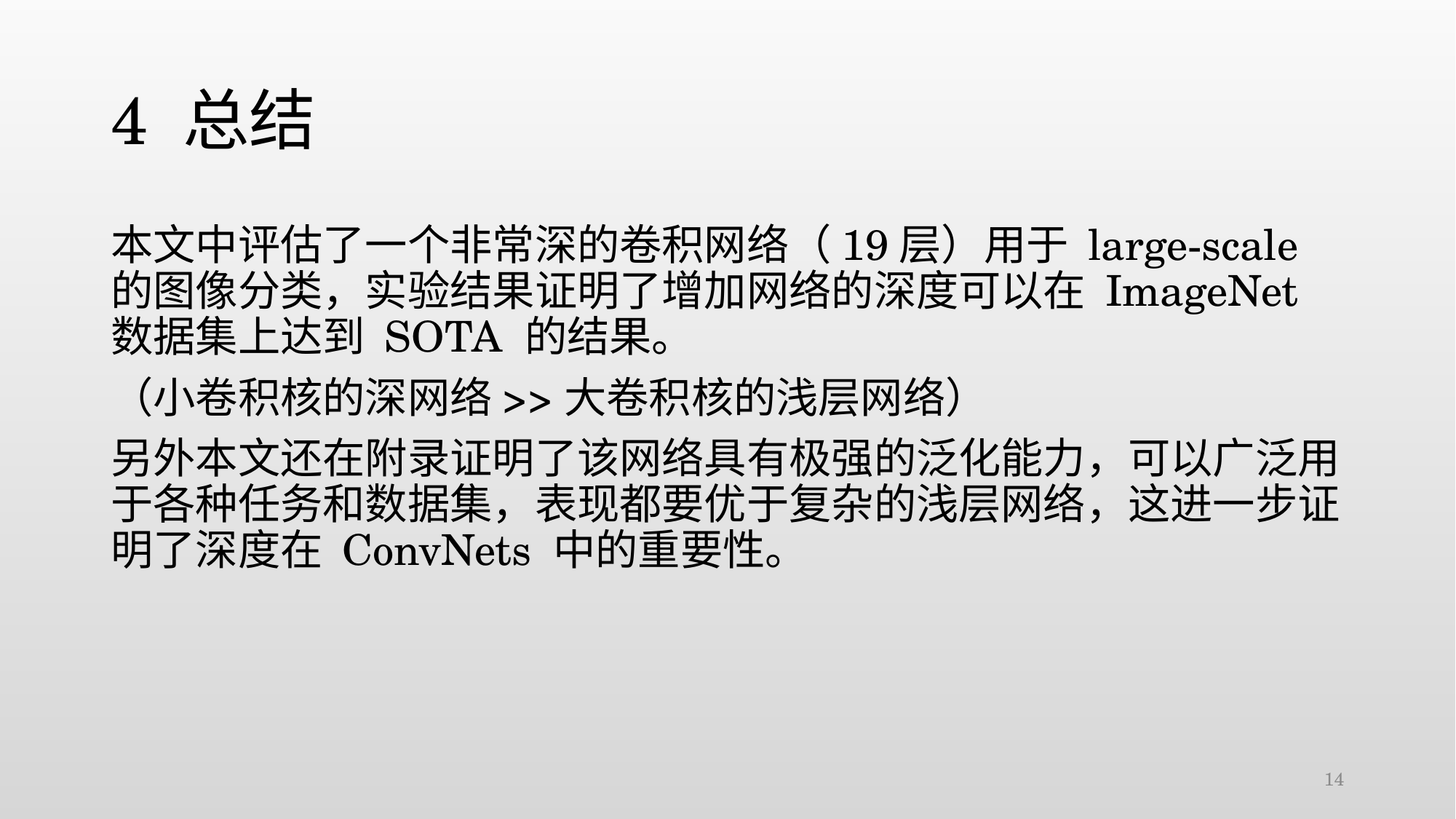

# 4 总结
本文中评估了一个非常深的卷积网络（19层）用于 large-scale 的图像分类，实验结果证明了增加网络的深度可以在 ImageNet 数据集上达到 SOTA 的结果。
（小卷积核的深网络>>大卷积核的浅层网络）
另外本文还在附录证明了该网络具有极强的泛化能力，可以广泛用于各种任务和数据集，表现都要优于复杂的浅层网络，这进一步证明了深度在 ConvNets 中的重要性。
14